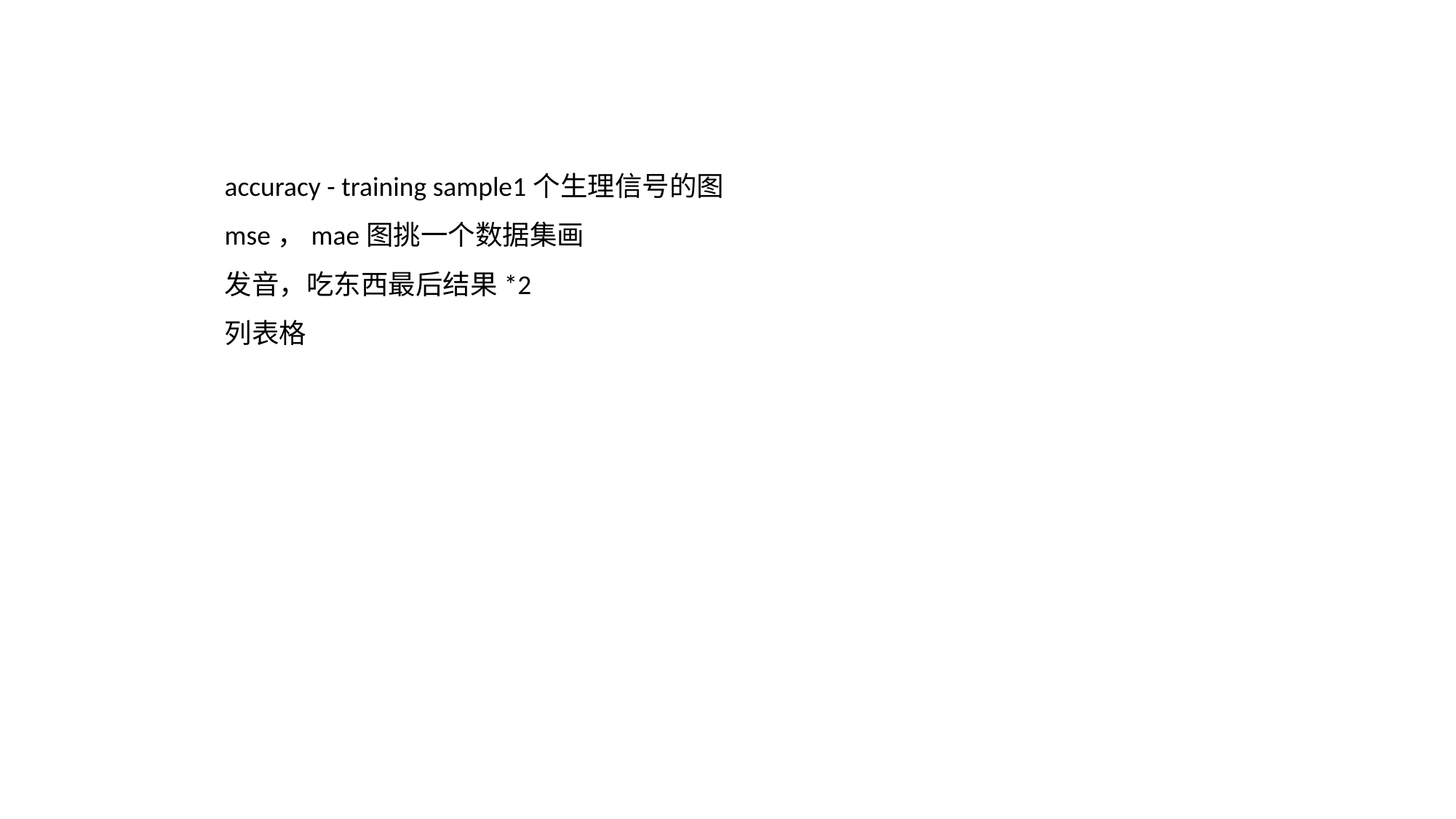

accuracy - training sample1个生理信号的图
mse，mae图挑一个数据集画
发音，吃东西最后结果*2
列表格